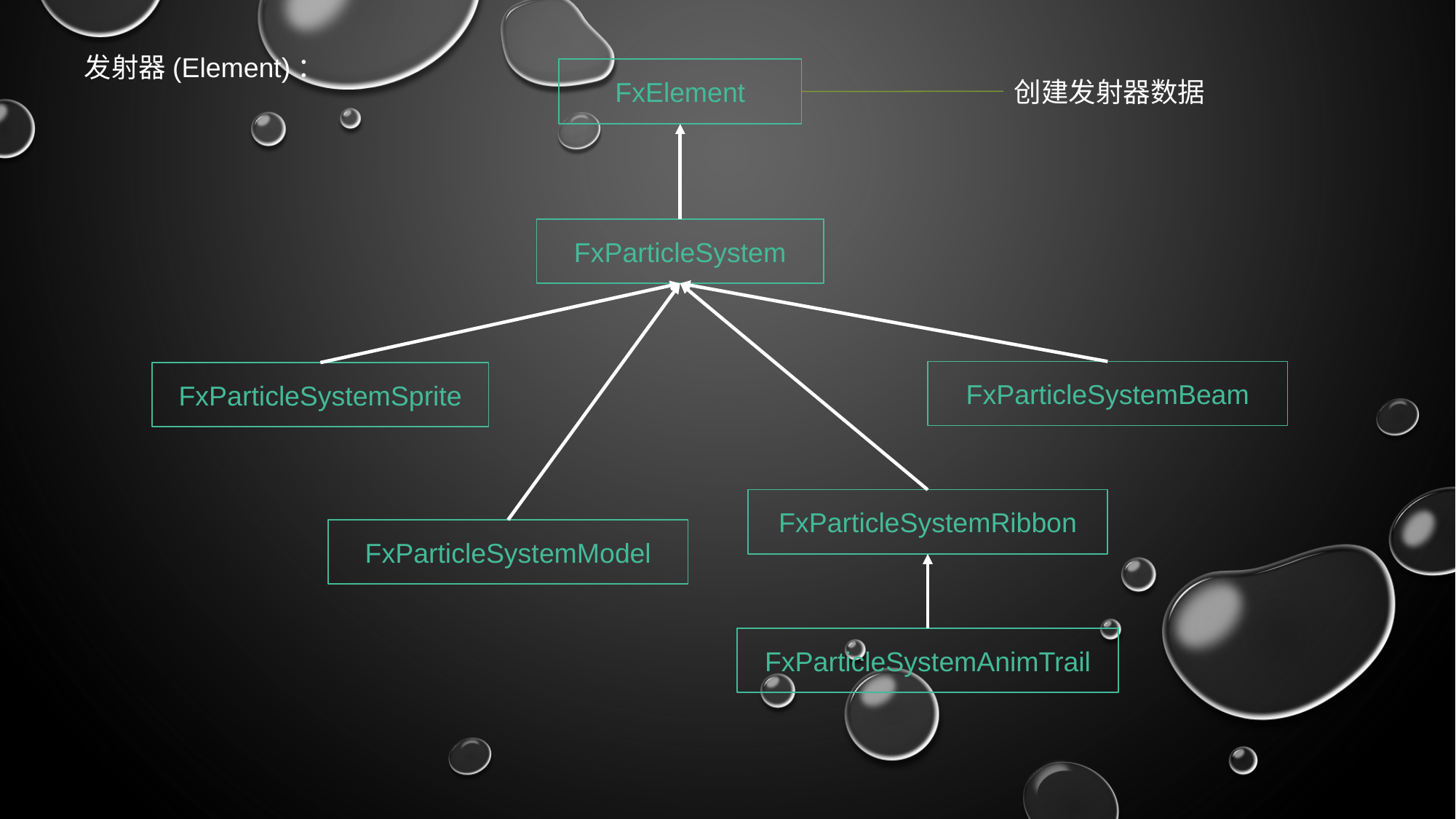

发射器(Element)：
FxElement
创建发射器数据
FxParticleSystem
FxParticleSystemBeam
FxParticleSystemSprite
FxParticleSystemRibbon
FxParticleSystemModel
FxParticleSystemAnimTrail